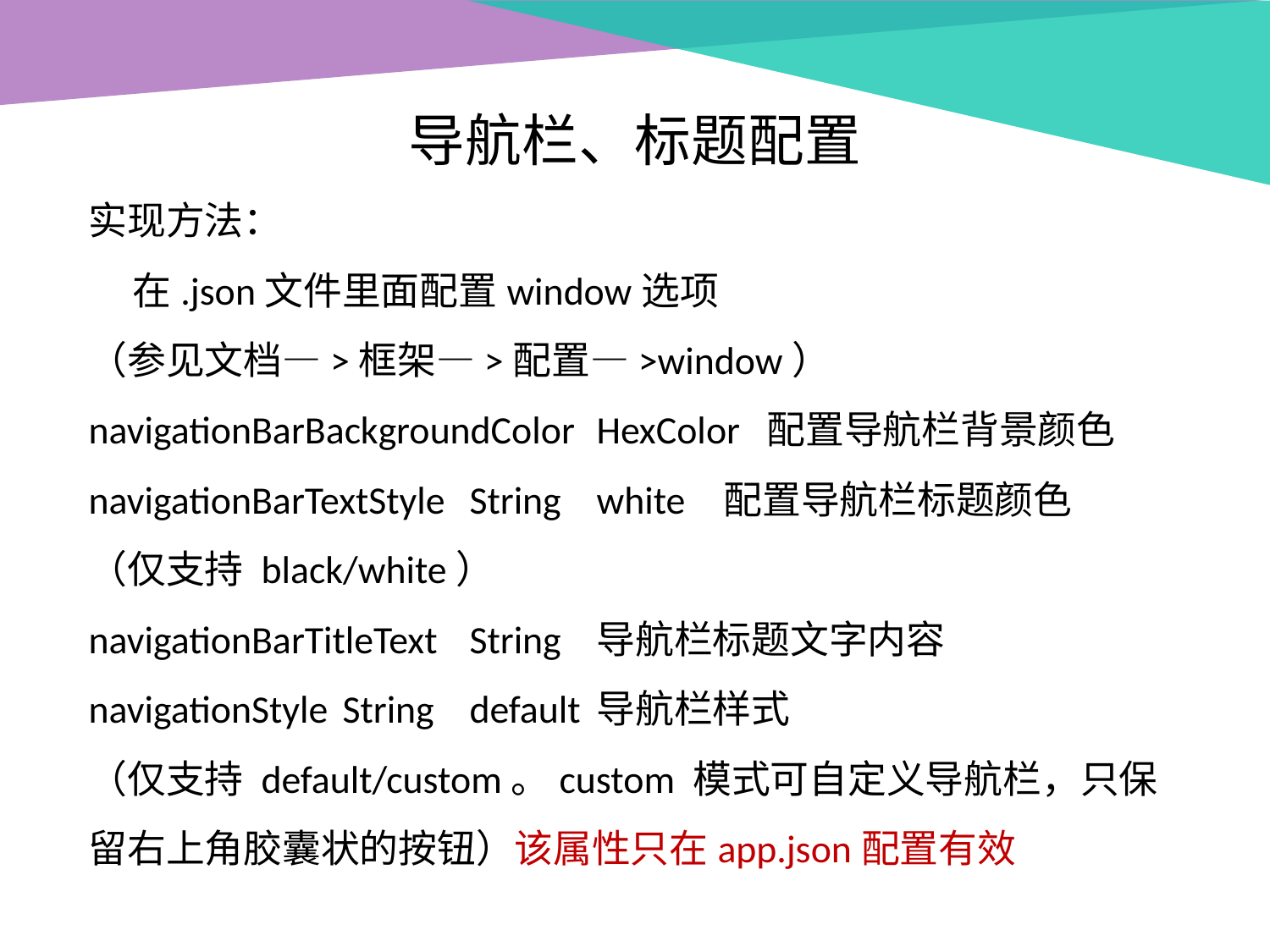

导航栏、标题配置
实现方法：
    在.json文件里面配置window选项
（参见文档—>框架—>配置—>window）
navigationBarBackgroundColor	HexColor  配置导航栏背景颜色
navigationBarTextStyle	String	white	配置导航栏标题颜色
（仅支持 black/white）
navigationBarTitleText	String	导航栏标题文字内容
navigationStyle	String	default	导航栏样式
（仅支持 default/custom。custom 模式可自定义导航栏，只保留右上角胶囊状的按钮）该属性只在app.json配置有效